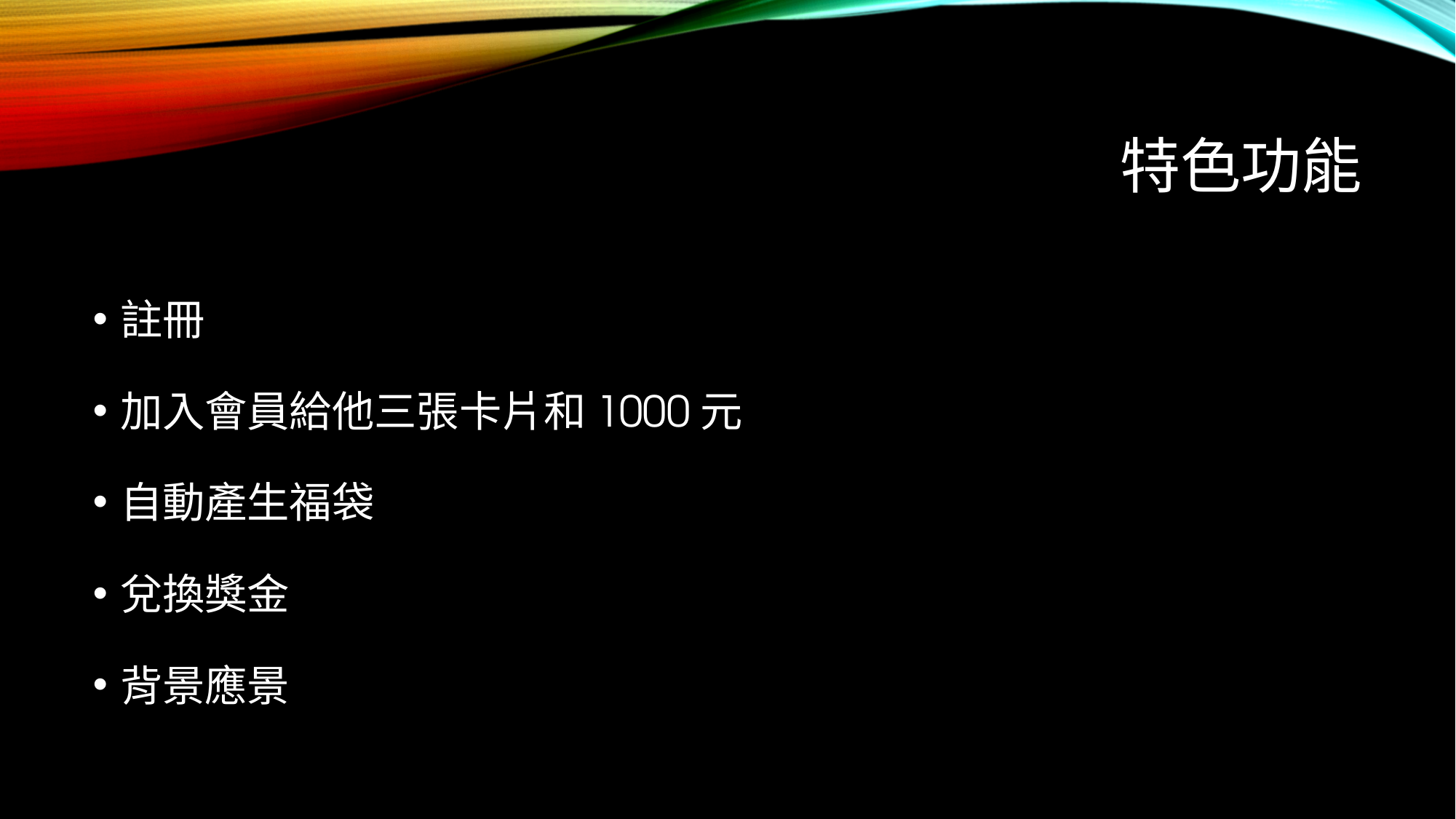

# 特色功能
註冊
加入會員給他三張卡片和1000元
自動產生福袋
兌換獎金
背景應景